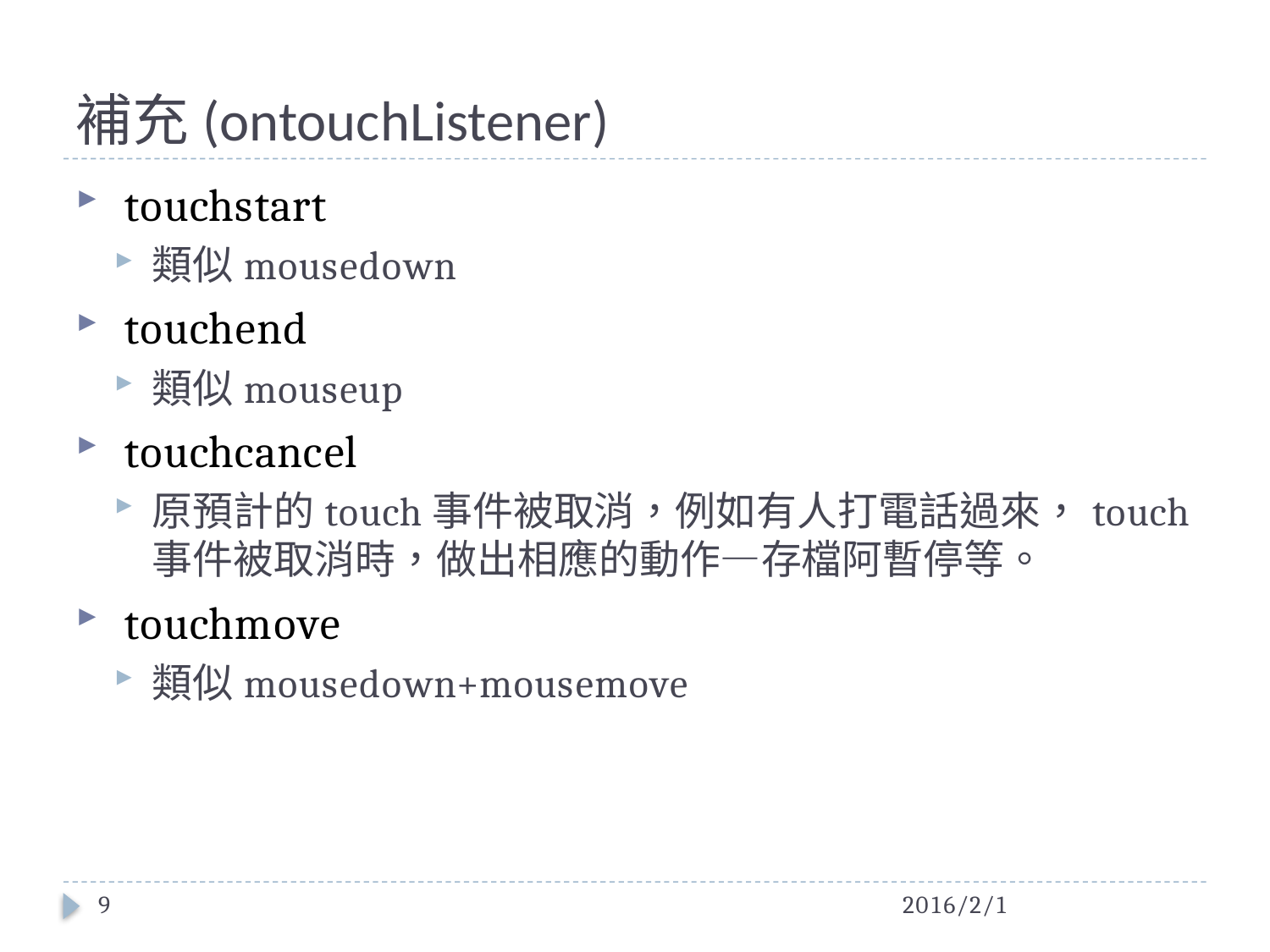

# 補充(ontouchListener)
 touchstart
類似mousedown
 touchend
類似mouseup
 touchcancel
原預計的touch事件被取消，例如有人打電話過來，touch事件被取消時，做出相應的動作—存檔阿暫停等。
 touchmove
類似mousedown+mousemove
9
2016/2/1